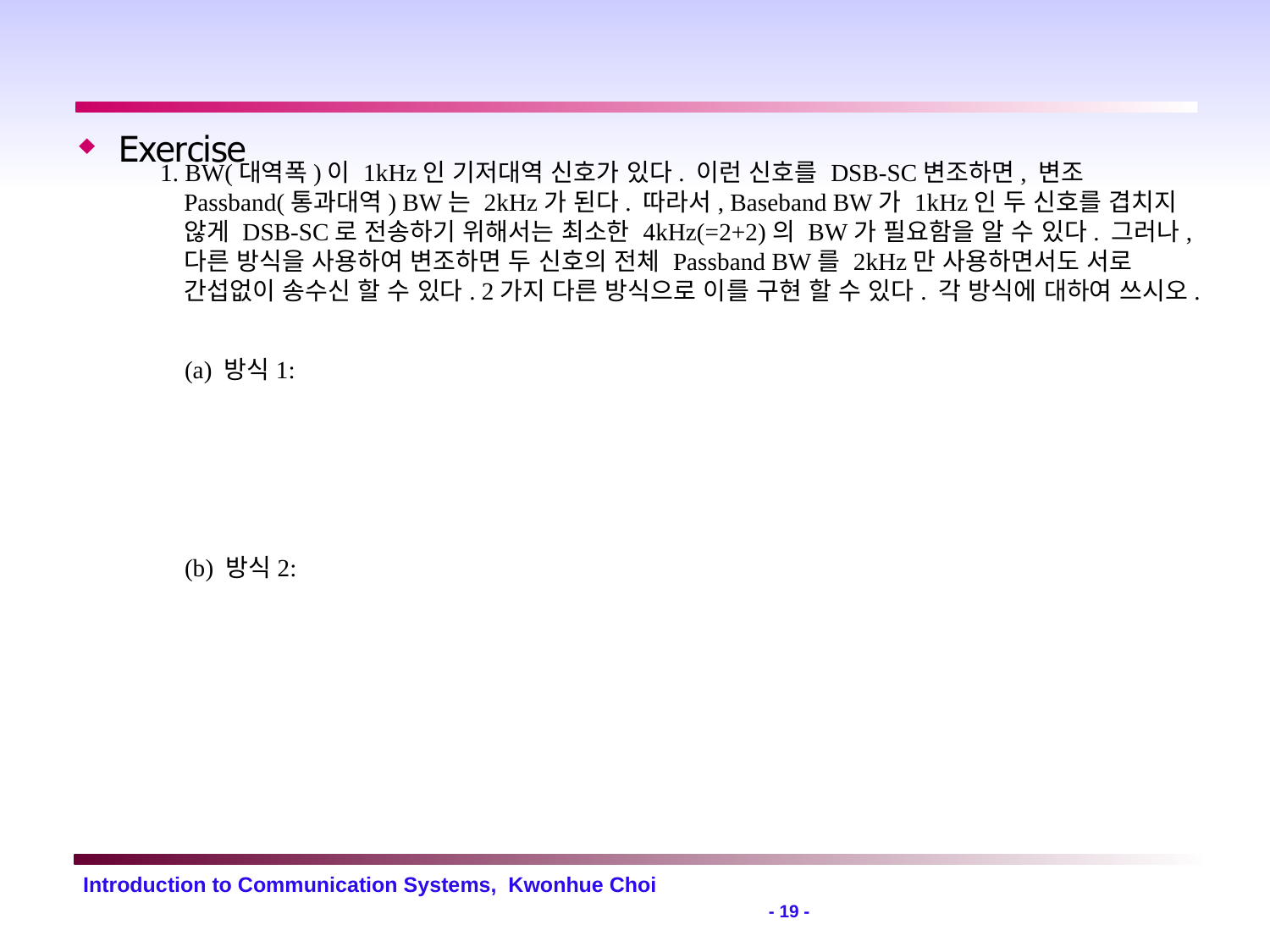

1. BW(대역폭)이 1kHz인 기저대역 신호가 있다. 이런 신호를 DSB-SC변조하면, 변조  Passband(통과대역) BW는 2kHz가 된다. 따라서, Baseband BW가 1kHz인 두 신호를 겹치지 않게 DSB-SC로 전송하기 위해서는 최소한 4kHz(=2+2)의 BW가 필요함을 알 수 있다. 그러나, 다른 방식을 사용하여 변조하면 두 신호의 전체 Passband BW를 2kHz만 사용하면서도 서로 간섭없이 송수신 할 수 있다. 2가지 다른 방식으로 이를 구현 할 수 있다. 각 방식에 대하여 쓰시오.

    (a) 방식1:

    (b) 방식2:

Exercise